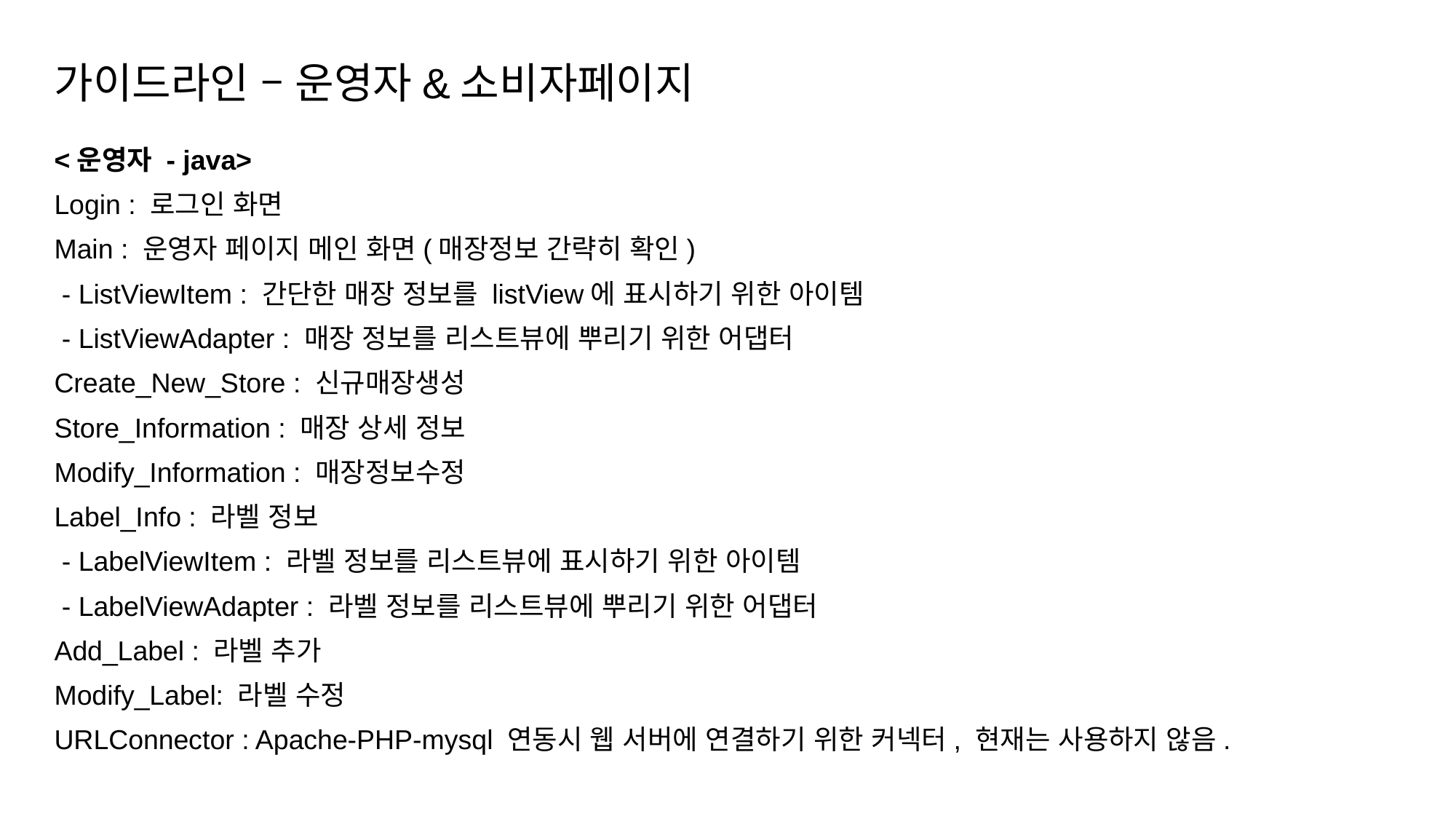

# 가이드라인 – 운영자&소비자페이지
<운영자 - java>
Login : 로그인 화면
Main : 운영자 페이지 메인 화면(매장정보 간략히 확인)
 - ListViewItem : 간단한 매장 정보를 listView에 표시하기 위한 아이템
 - ListViewAdapter : 매장 정보를 리스트뷰에 뿌리기 위한 어댑터
Create_New_Store : 신규매장생성
Store_Information : 매장 상세 정보
Modify_Information : 매장정보수정
Label_Info : 라벨 정보
 - LabelViewItem : 라벨 정보를 리스트뷰에 표시하기 위한 아이템
 - LabelViewAdapter : 라벨 정보를 리스트뷰에 뿌리기 위한 어댑터
Add_Label : 라벨 추가
Modify_Label: 라벨 수정
URLConnector : Apache-PHP-mysql 연동시 웹 서버에 연결하기 위한 커넥터, 현재는 사용하지 않음.